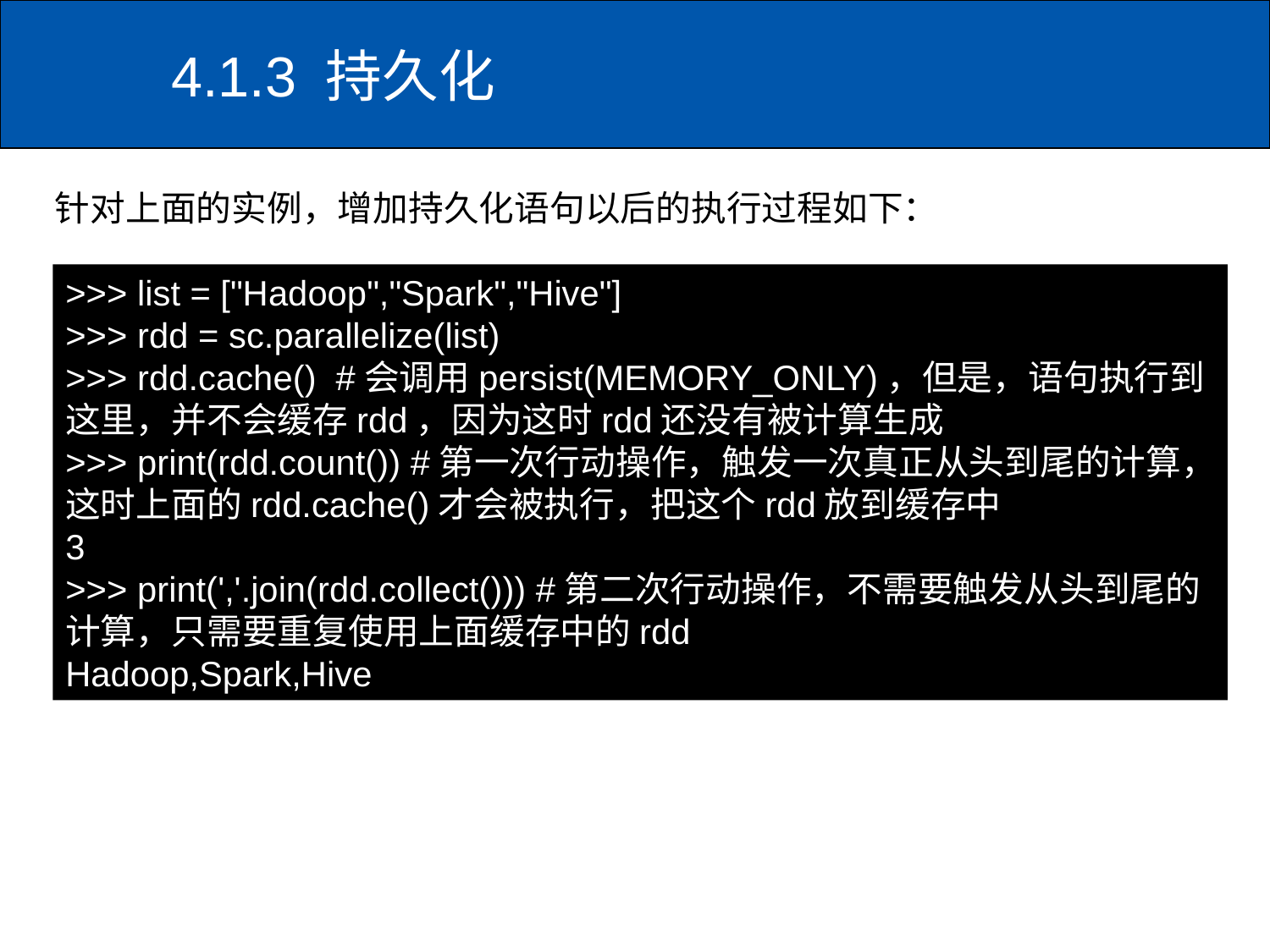

# 4.1.3 持久化
针对上面的实例，增加持久化语句以后的执行过程如下：
>>> list = ["Hadoop","Spark","Hive"]
>>> rdd = sc.parallelize(list)
>>> rdd.cache()  #会调用persist(MEMORY_ONLY)，但是，语句执行到这里，并不会缓存rdd，因为这时rdd还没有被计算生成
>>> print(rdd.count()) #第一次行动操作，触发一次真正从头到尾的计算，这时上面的rdd.cache()才会被执行，把这个rdd放到缓存中
3
>>> print(','.join(rdd.collect())) #第二次行动操作，不需要触发从头到尾的计算，只需要重复使用上面缓存中的rdd
Hadoop,Spark,Hive